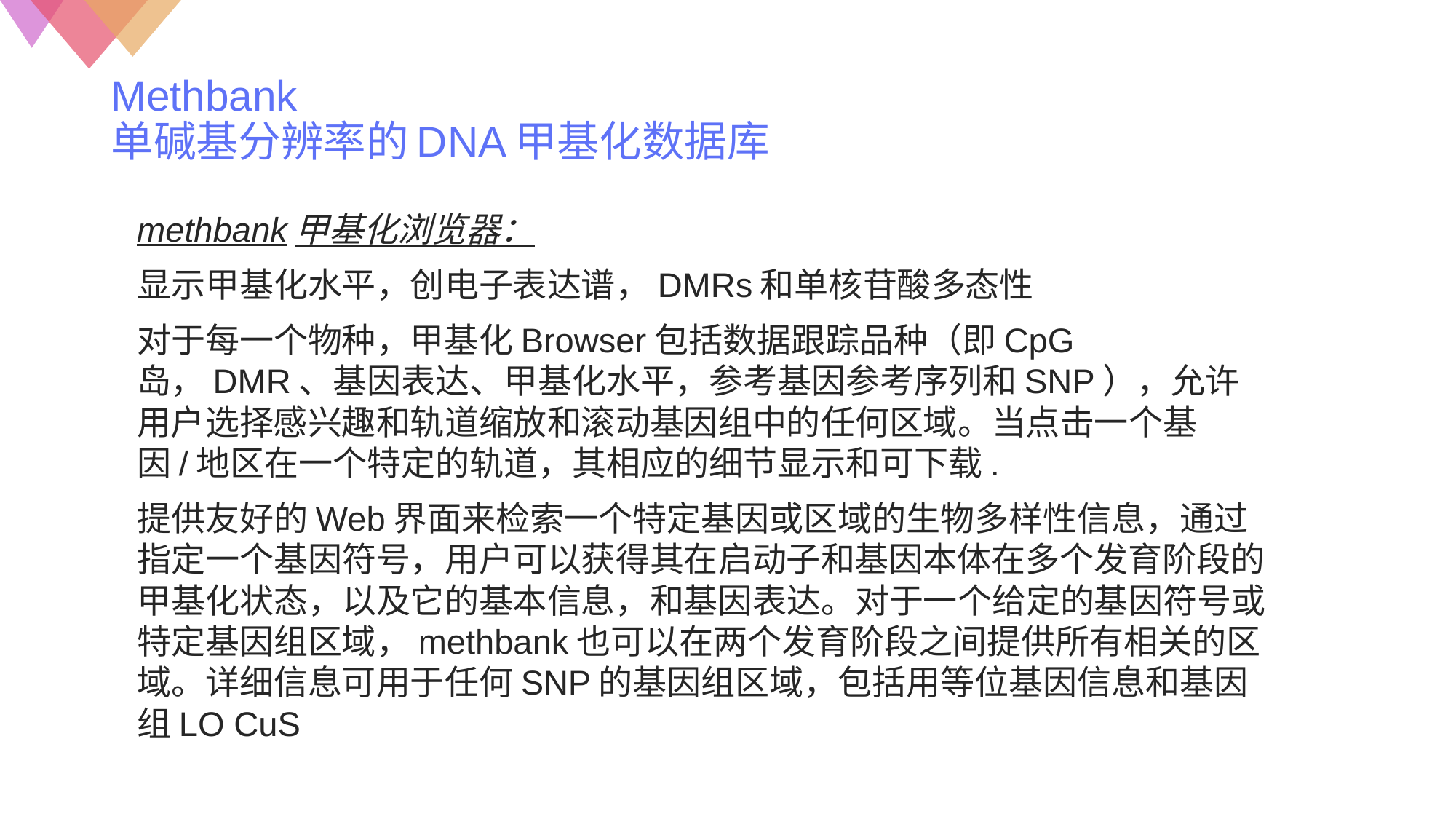

# Methbank 单碱基分辨率的DNA甲基化数据库
methbank甲基化浏览器：
显示甲基化水平，创电子表达谱，DMRs和单核苷酸多态性
对于每一个物种，甲基化Browser包括数据跟踪品种（即CpG岛，DMR、基因表达、甲基化水平，参考基因参考序列和SNP），允许用户选择感兴趣和轨道缩放和滚动基因组中的任何区域。当点击一个基因/地区在一个特定的轨道，其相应的细节显示和可下载.
提供友好的Web界面来检索一个特定基因或区域的生物多样性信息，通过指定一个基因符号，用户可以获得其在启动子和基因本体在多个发育阶段的甲基化状态，以及它的基本信息，和基因表达。对于一个给定的基因符号或特定基因组区域，methbank也可以在两个发育阶段之间提供所有相关的区域。详细信息可用于任何SNP的基因组区域，包括用等位基因信息和基因组LO CuS